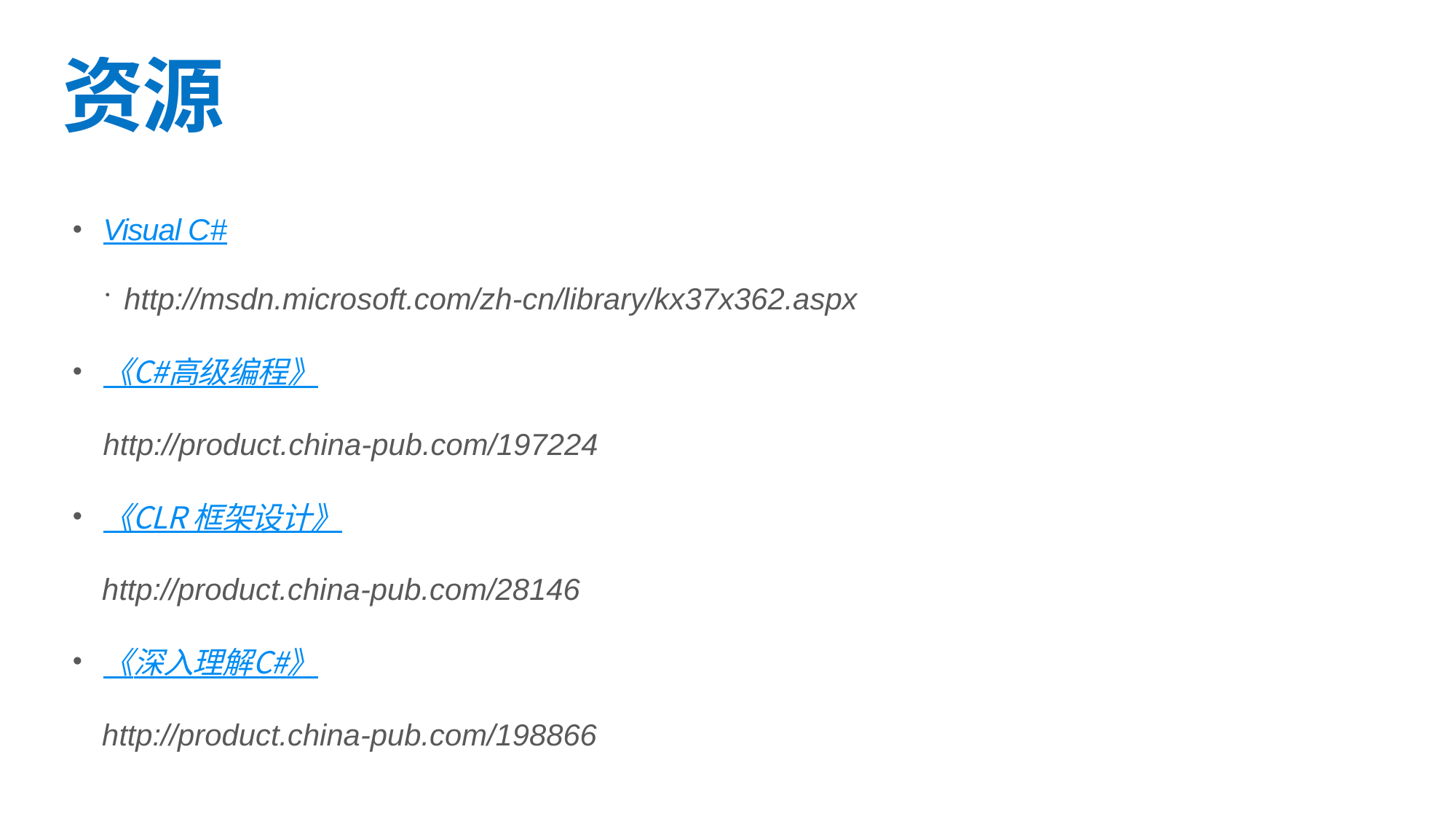

# 资源
Visual C#
http://msdn.microsoft.com/zh-cn/library/kx37x362.aspx
《C#高级编程》
http://product.china-pub.com/197224
《CLR 框架设计》
 http://product.china-pub.com/28146
《深入理解C#》
 http://product.china-pub.com/198866